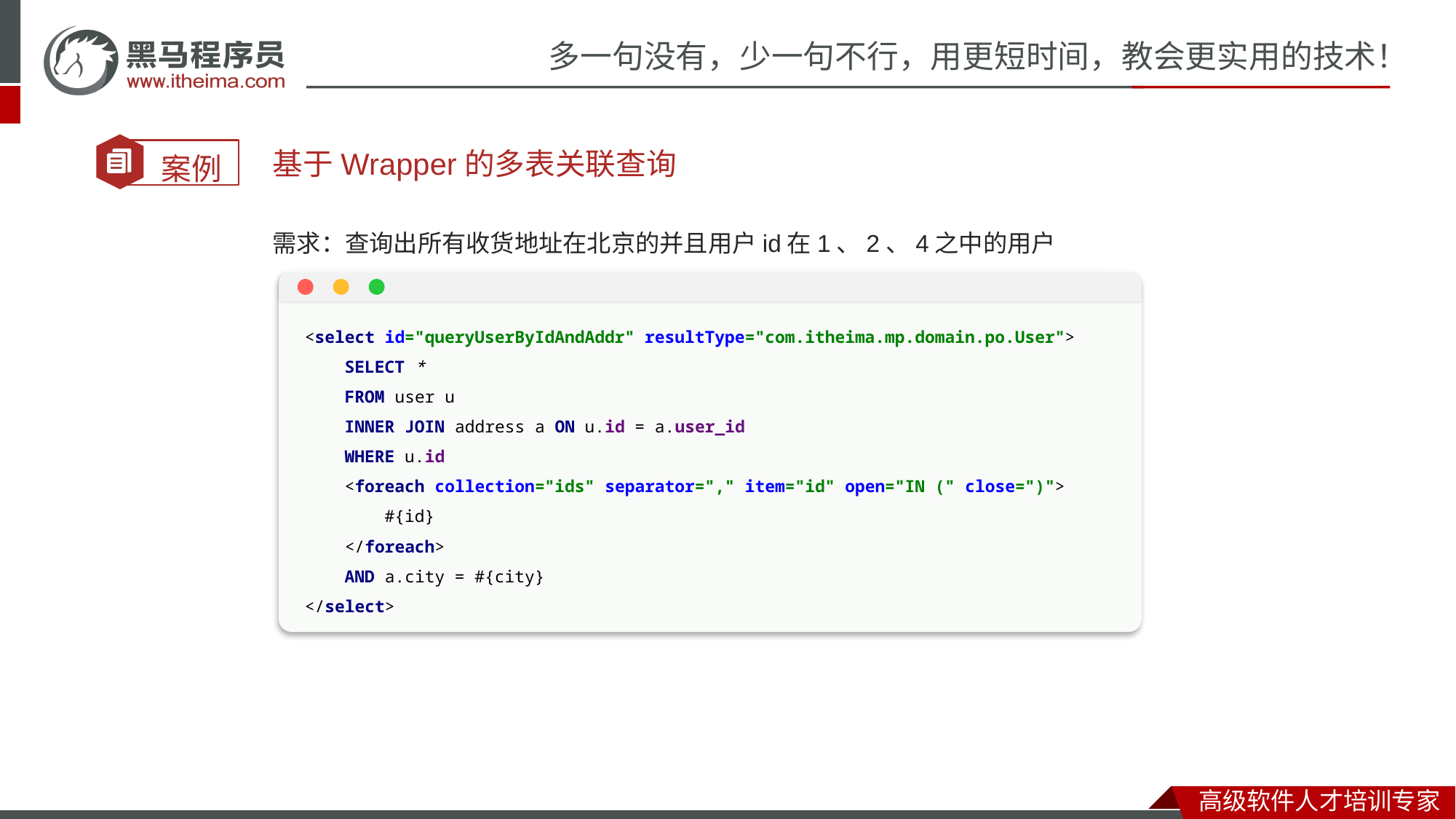

基于Wrapper的多表关联查询
需求：查询出所有收货地址在北京的并且用户id在1、2、4之中的用户

<select id="queryUserByIdAndAddr" resultType="com.itheima.mp.domain.po.User">
    SELECT *
    FROM user u
    INNER JOIN address a ON u.id = a.user_id
    WHERE u.id
    <foreach collection="ids" separator="," item="id" open="IN (" close=")">
        #{id}
    </foreach>
    AND a.city = #{city}
</select>